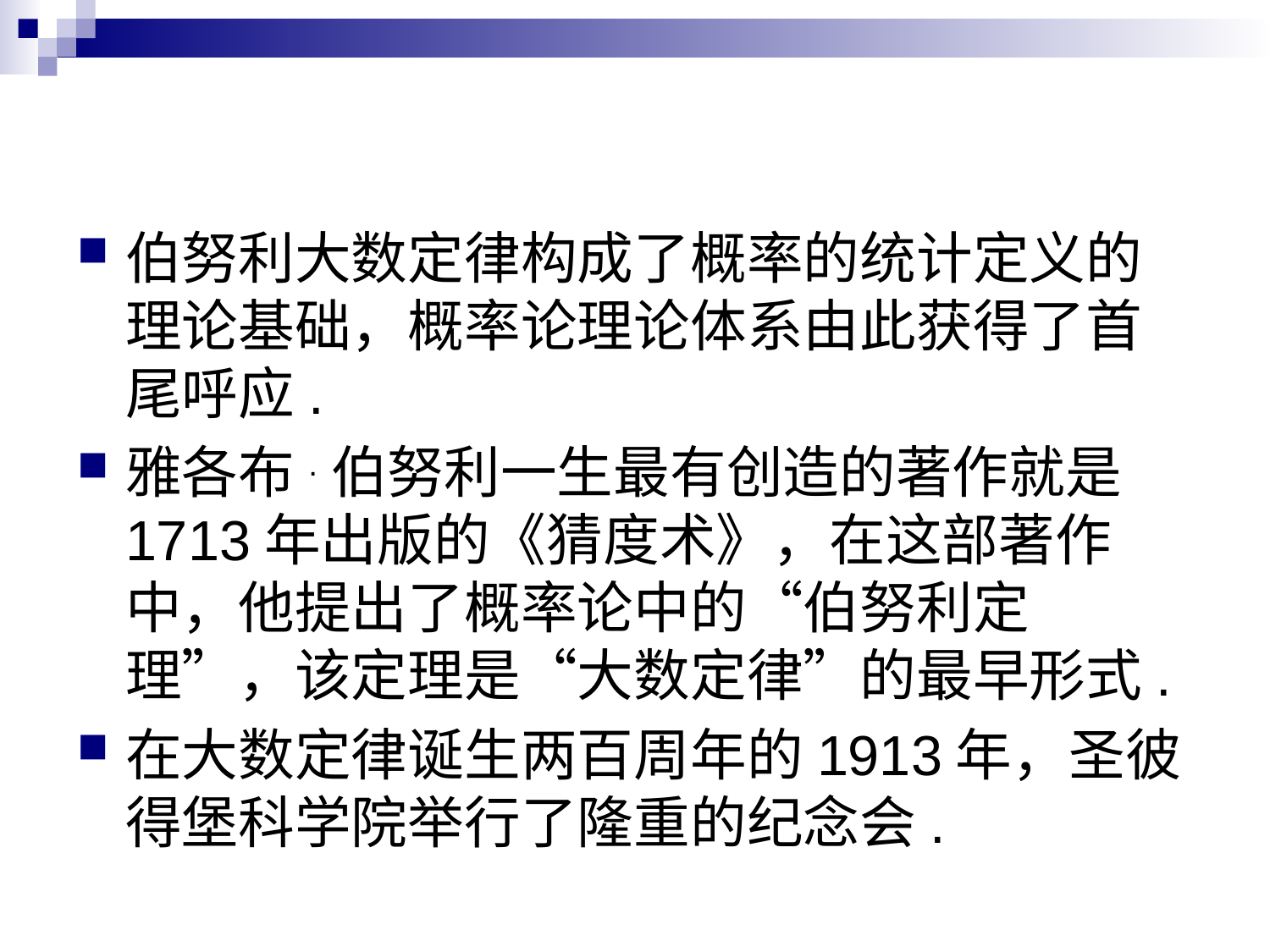

#
伯努利大数定律构成了概率的统计定义的理论基础，概率论理论体系由此获得了首尾呼应.
雅各布.伯努利一生最有创造的著作就是1713年出版的《猜度术》，在这部著作中，他提出了概率论中的“伯努利定理”，该定理是“大数定律”的最早形式.
在大数定律诞生两百周年的1913年，圣彼得堡科学院举行了隆重的纪念会.